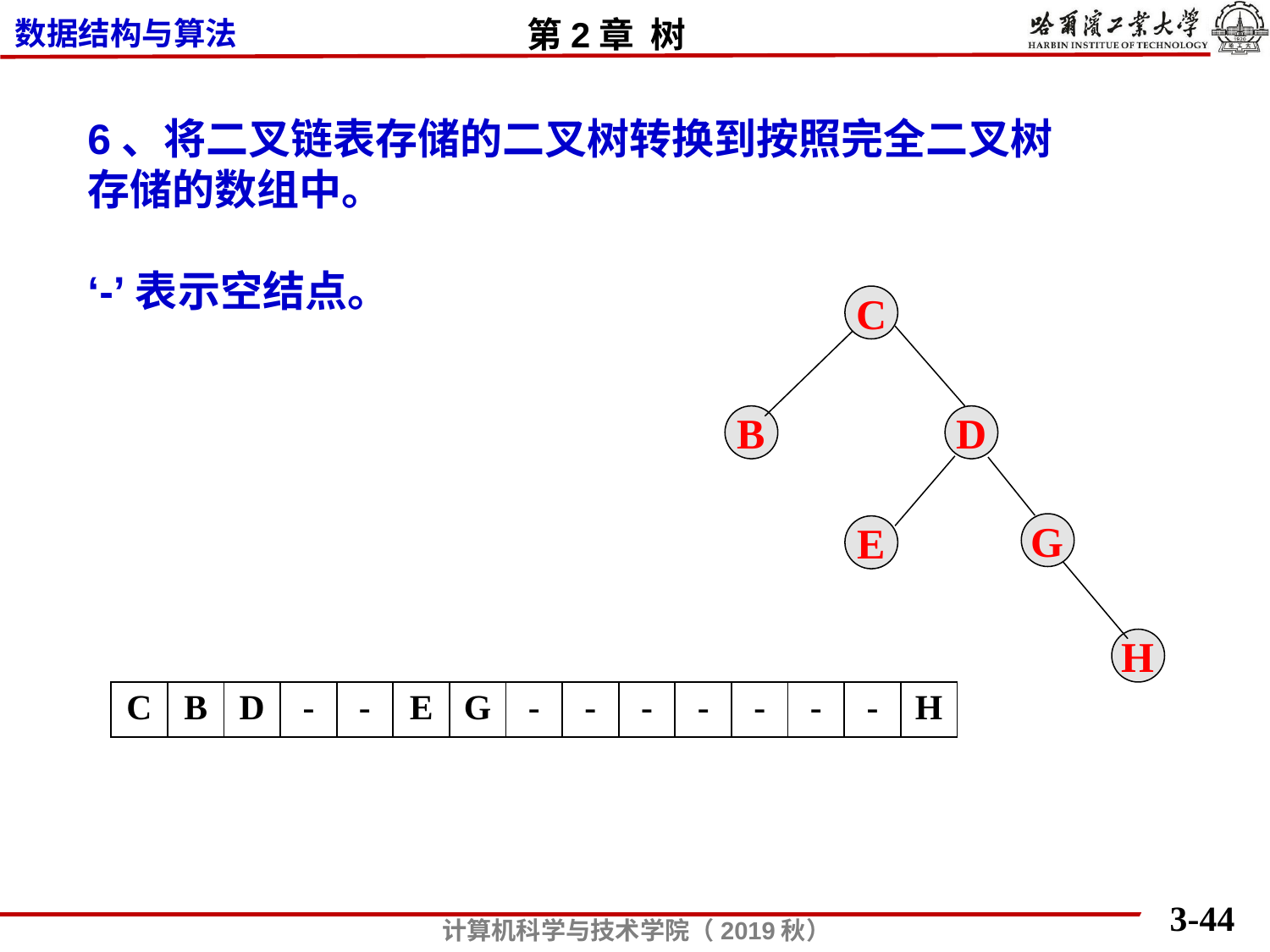

6、将二叉链表存储的二叉树转换到按照完全二叉树存储的数组中。

‘-’表示空结点。
C

B
D

G
E

H
| C | B | D | - | - | E | G | - | - | - | - | - | - | - | H |
| --- | --- | --- | --- | --- | --- | --- | --- | --- | --- | --- | --- | --- | --- | --- |